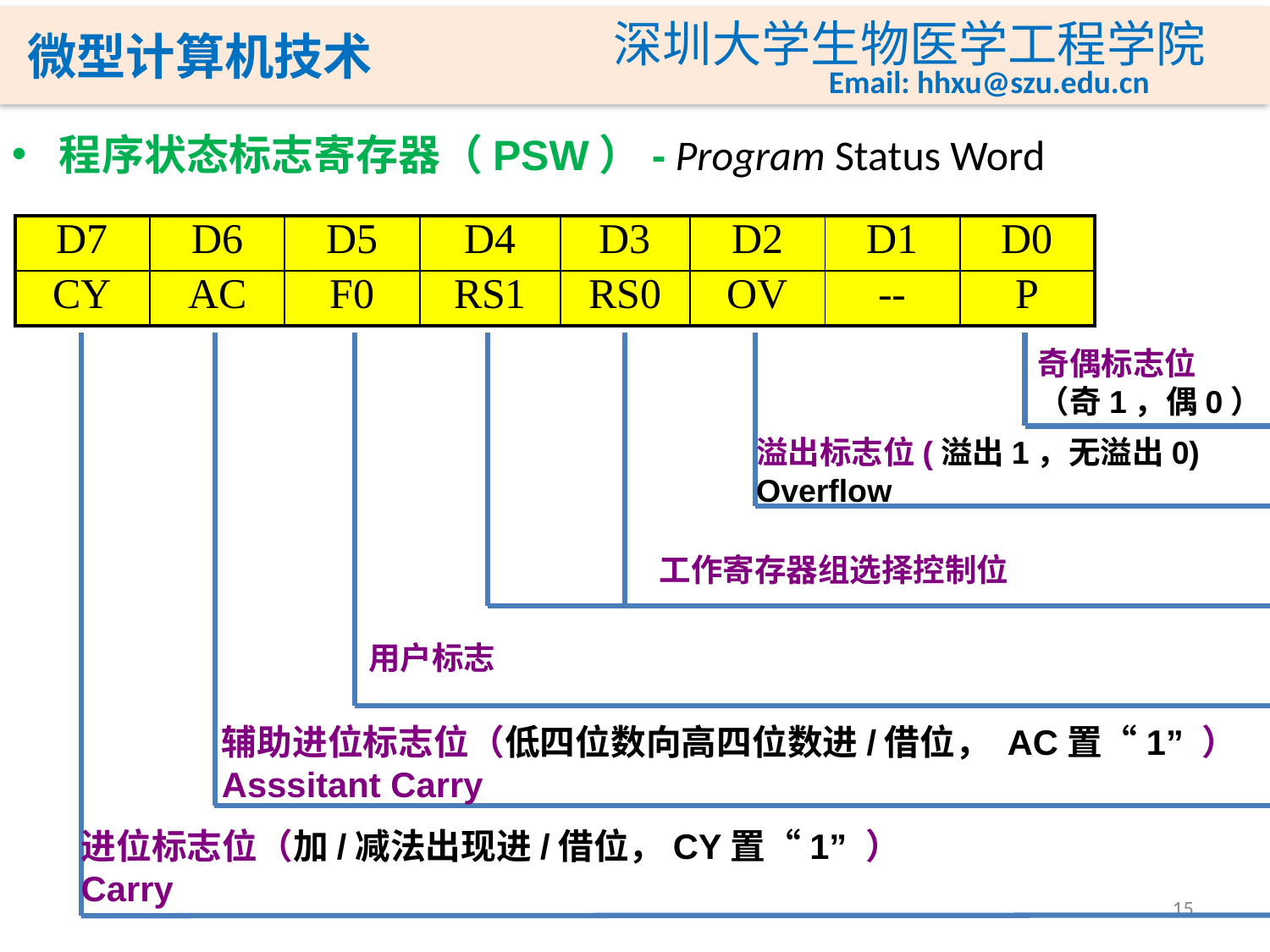

程序状态标志寄存器（PSW）- Program Status Word

| D7 | D6 | D5 | D4 | D3 | D2 | D1 | D0 |
| --- | --- | --- | --- | --- | --- | --- | --- |
| CY | AC | F0 | RS1 | RS0 | OV | -- | P |
奇偶标志位
（奇1，偶0）
溢出标志位(溢出1，无溢出0)
Overflow
工作寄存器组选择控制位
用户标志
辅助进位标志位（低四位数向高四位数进/借位， AC置“1” ）
Asssitant Carry
进位标志位（加/减法出现进/借位，CY置“1” ）
Carry
15